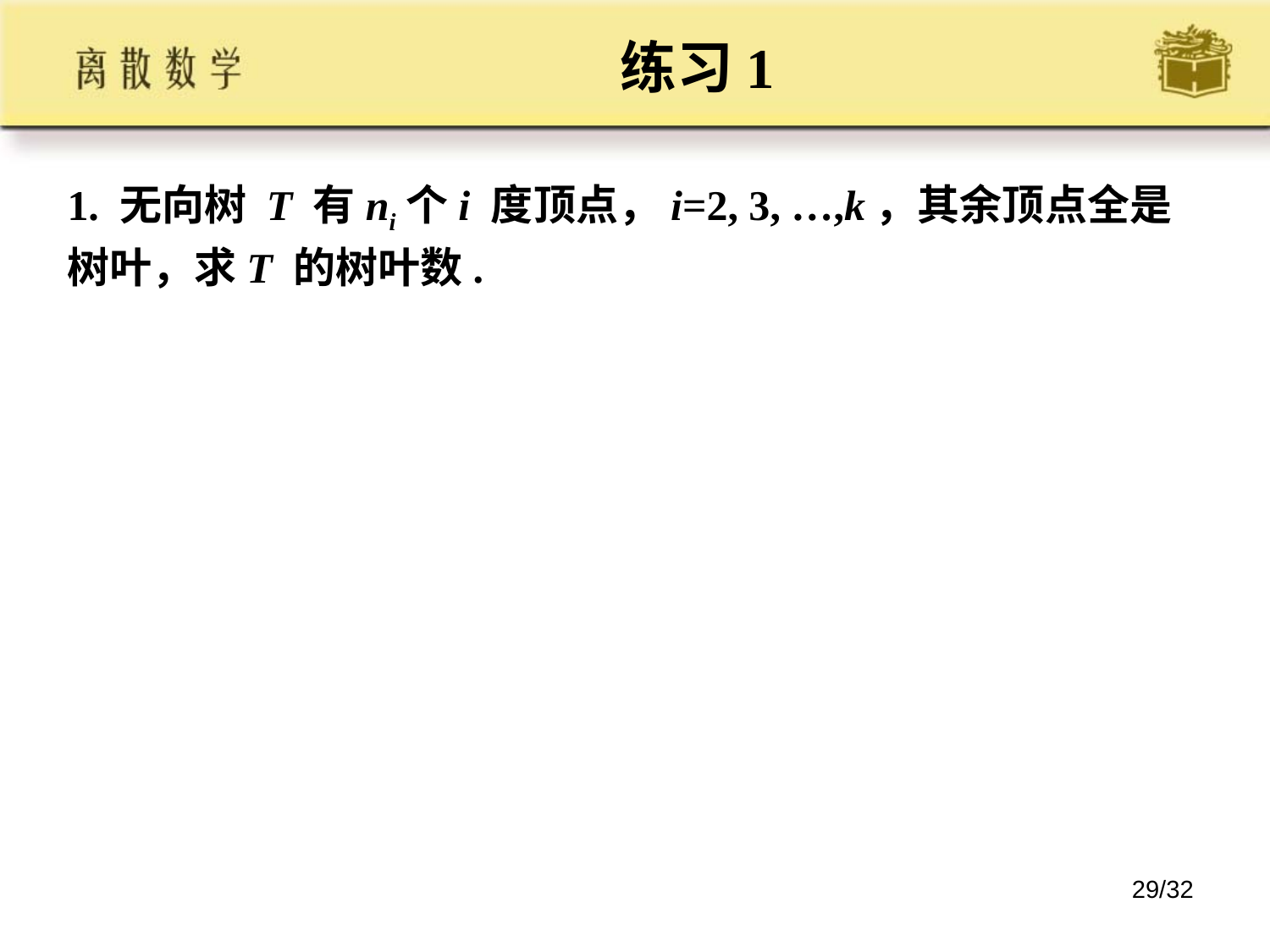

练习1
1. 无向树 T 有ni个i 度顶点，i=2, 3, …,k，其余顶点全是树叶，求T 的树叶数.
29/32